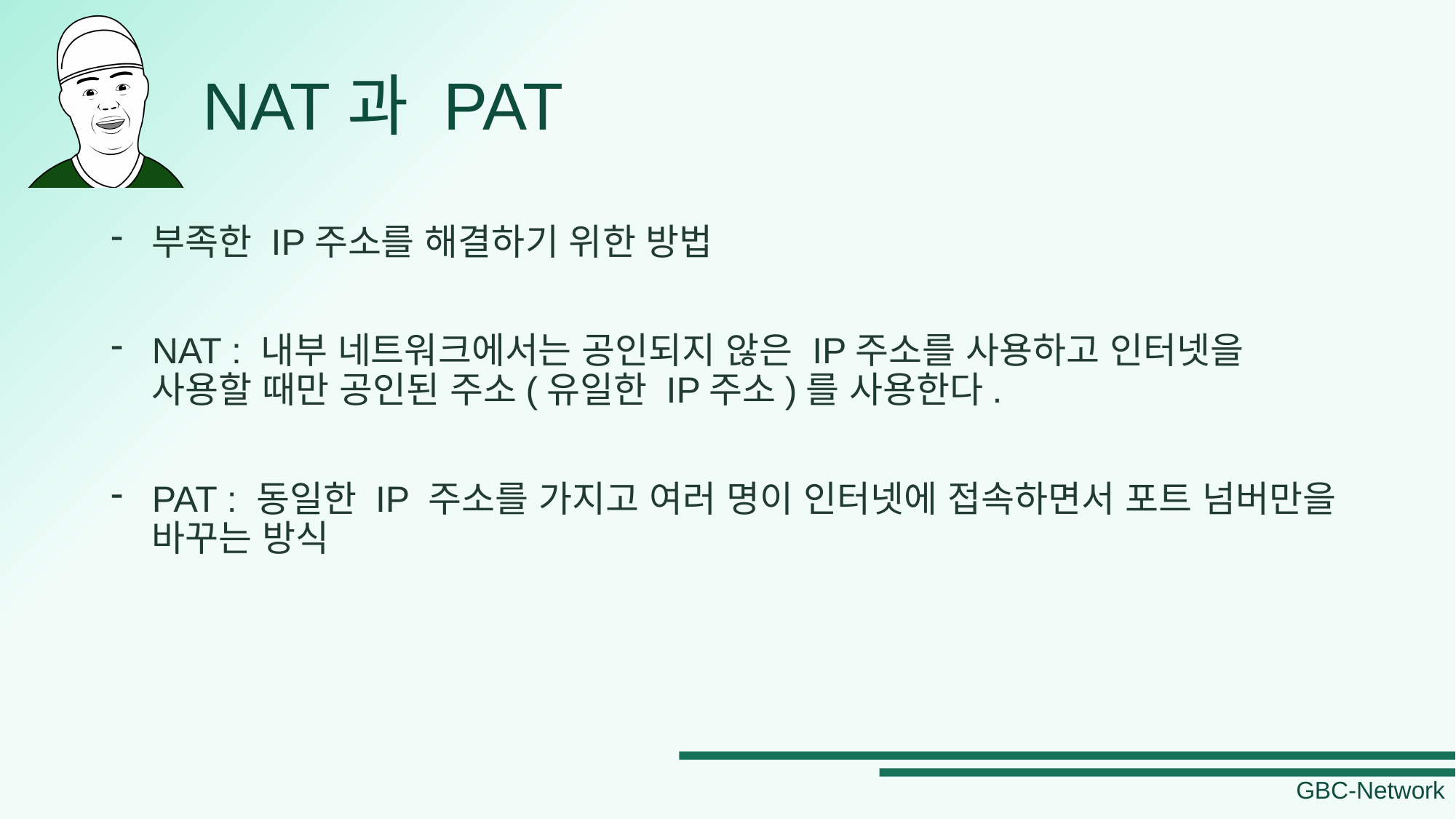

# NAT과 PAT
부족한 IP주소를 해결하기 위한 방법

NAT : 내부 네트워크에서는 공인되지 않은 IP주소를 사용하고 인터넷을 사용할 때만 공인된 주소(유일한 IP주소)를 사용한다.

PAT : 동일한 IP 주소를 가지고 여러 명이 인터넷에 접속하면서 포트 넘버만을 바꾸는 방식